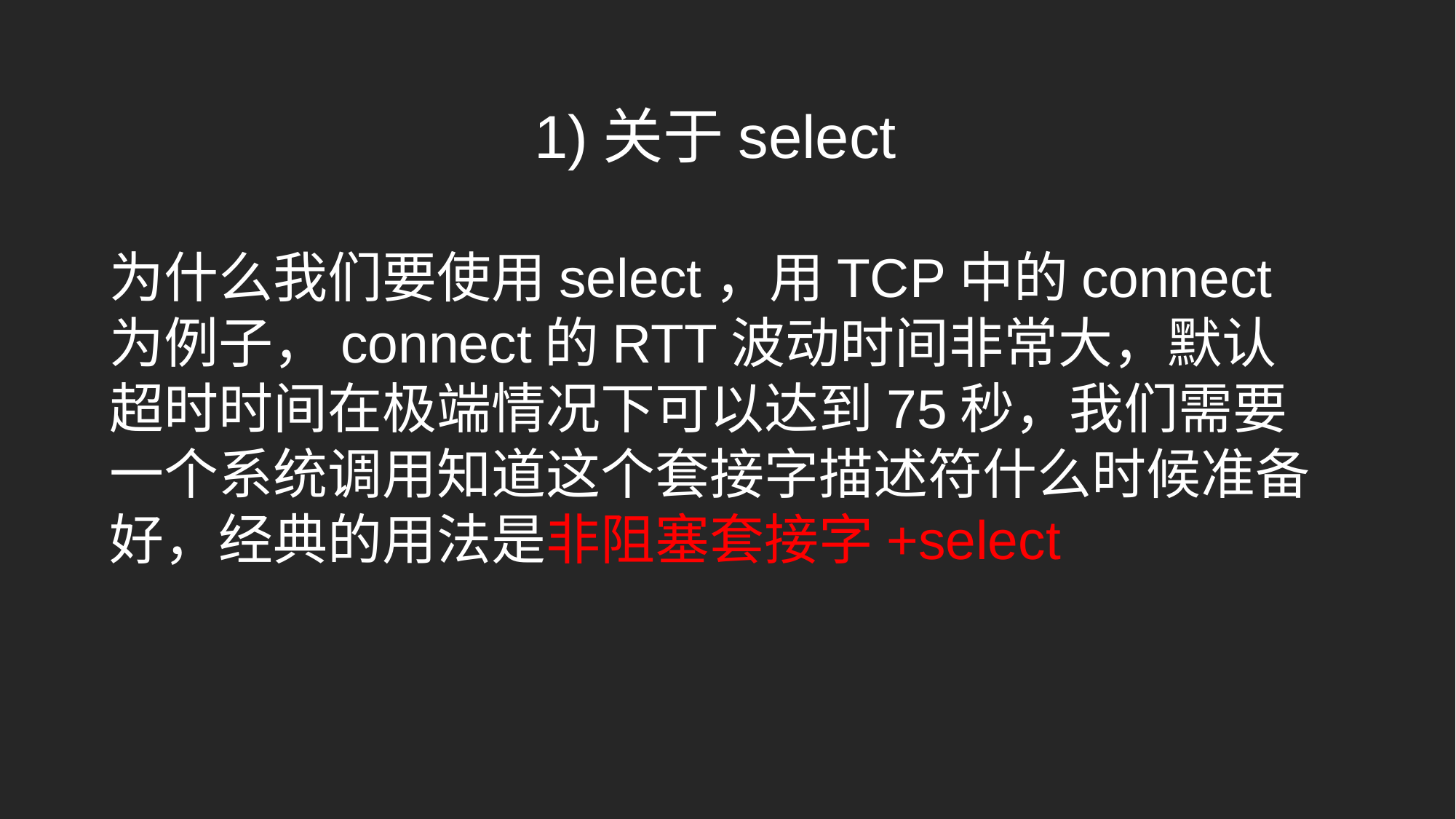

1)关于select

为什么我们要使用select，用TCP中的connect为例子，connect的RTT波动时间非常大，默认超时时间在极端情况下可以达到75秒，我们需要一个系统调用知道这个套接字描述符什么时候准备好，经典的用法是非阻塞套接字+select